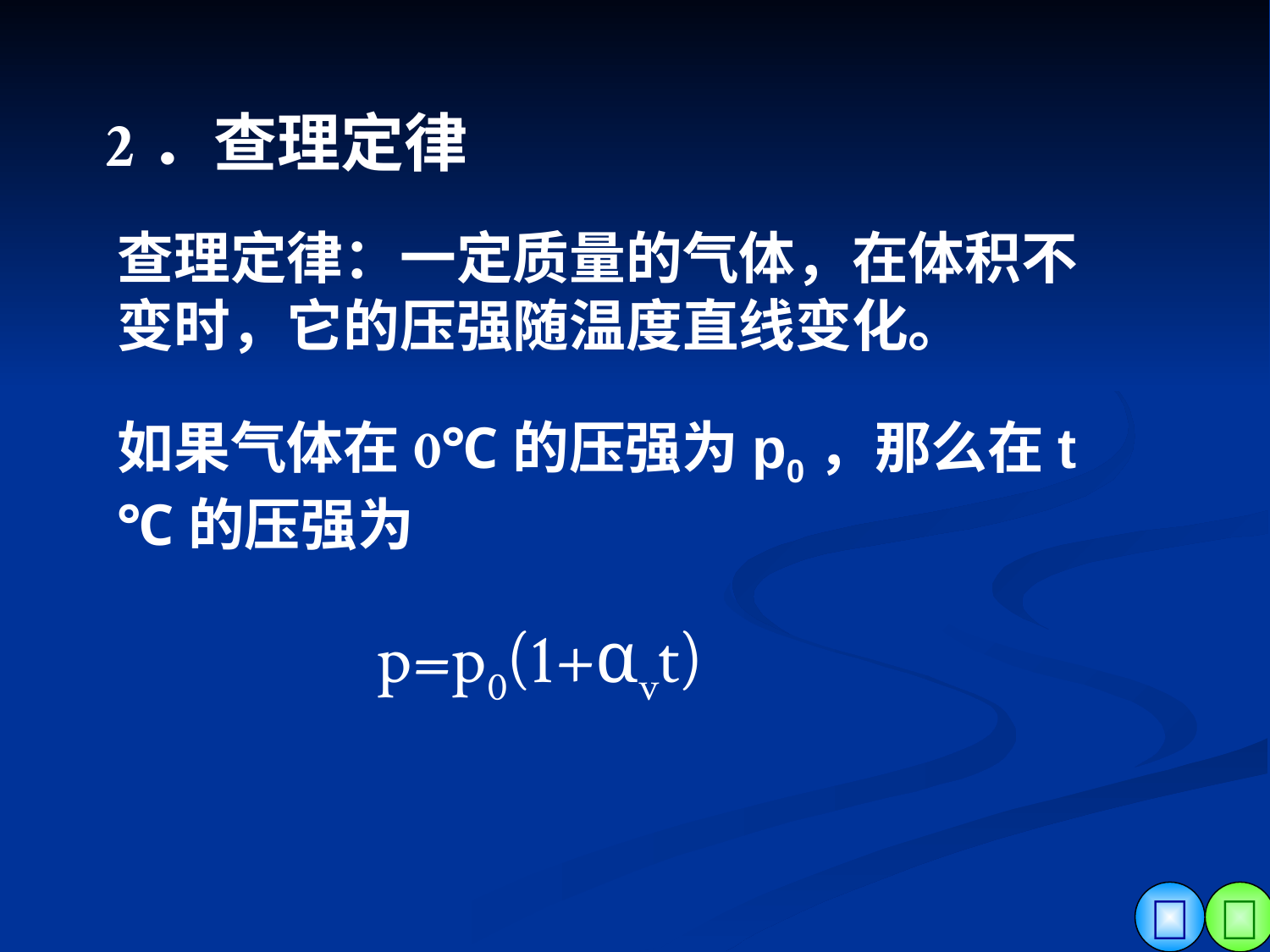

2．查理定律
查理定律：一定质量的气体，在体积不变时，它的压强随温度直线变化。
如果气体在0℃的压强为p0，那么在t℃的压强为
p=p0(1+αvt)